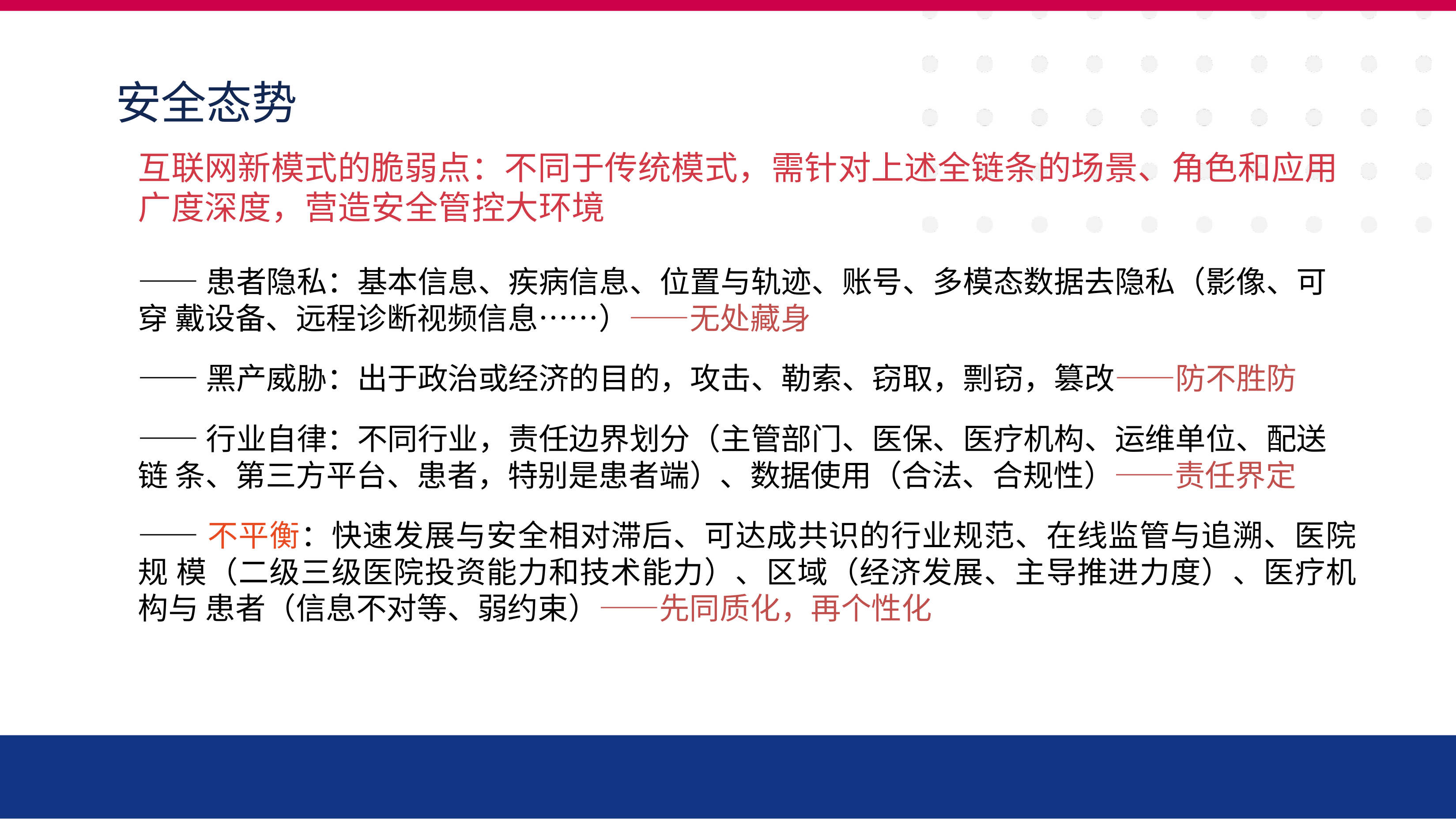

# 安全态势
互联网新模式的脆弱点：不同于传统模式，需针对上述全链条的场景、角色和应用 广度深度，营造安全管控大环境
——患者隐私：基本信息、疾病信息、位置与轨迹、账号、多模态数据去隐私（影像、可穿 戴设备、远程诊断视频信息……）——无处藏身

——黑产威胁：出于政治或经济的目的，攻击、勒索、窃取，剽窃，篡改——防不胜防

——行业自律：不同行业，责任边界划分（主管部门、医保、医疗机构、运维单位、配送链 条、第三方平台、患者，特别是患者端）、数据使用（合法、合规性）——责任界定

——不平衡：快速发展与安全相对滞后、可达成共识的行业规范、在线监管与追溯、医院规 模（二级三级医院投资能力和技术能力）、区域（经济发展、主导推进力度）、医疗机构与 患者（信息不对等、弱约束）——先同质化，再个性化